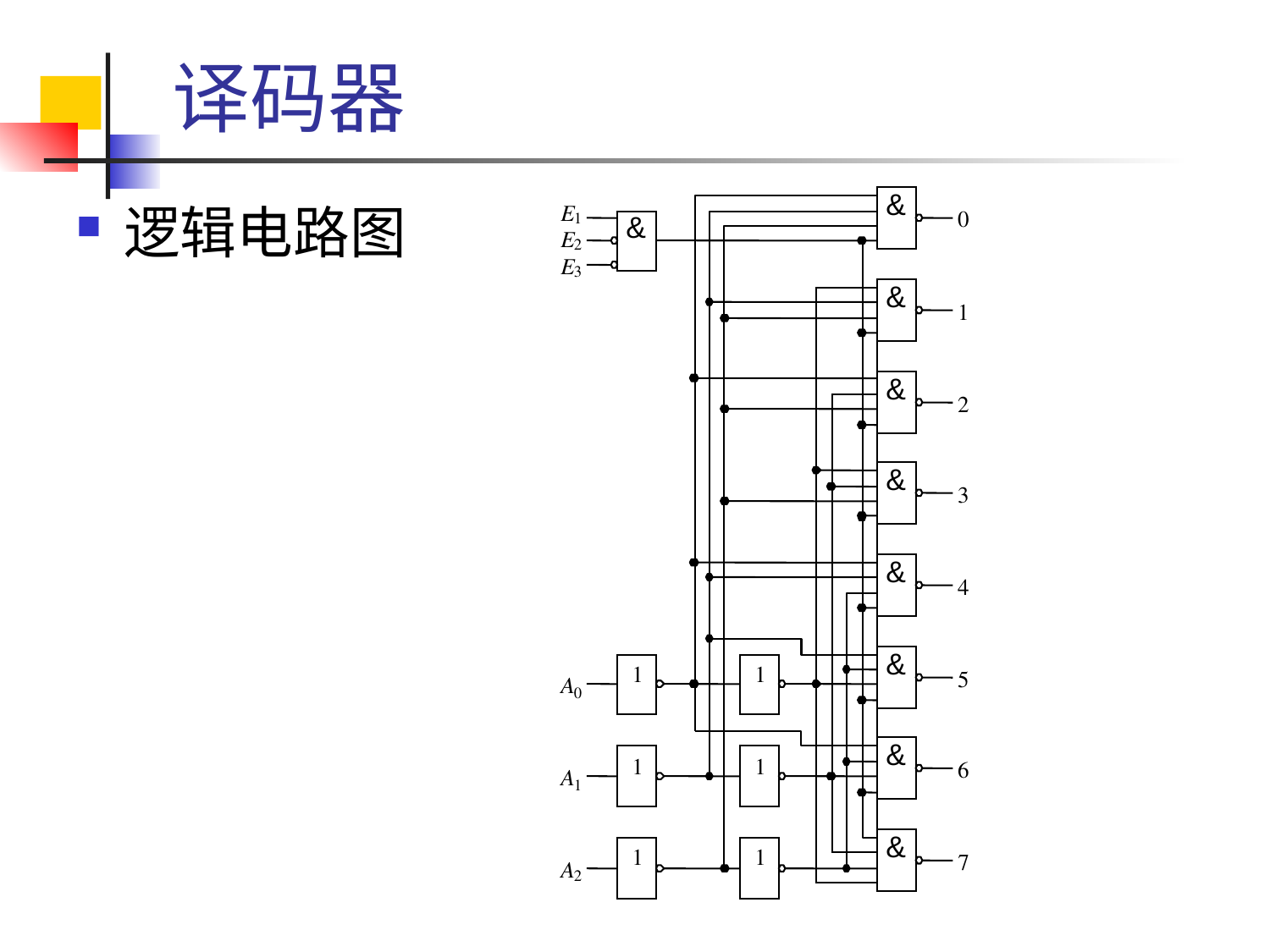

# 译码器
&

E
0
1
&

E

2

E
3

&

1

&

2

&

3

&

4

&

1
1
5

A

0

&

1
1
6

A

1

&

1
1
7
A

2

逻辑电路图